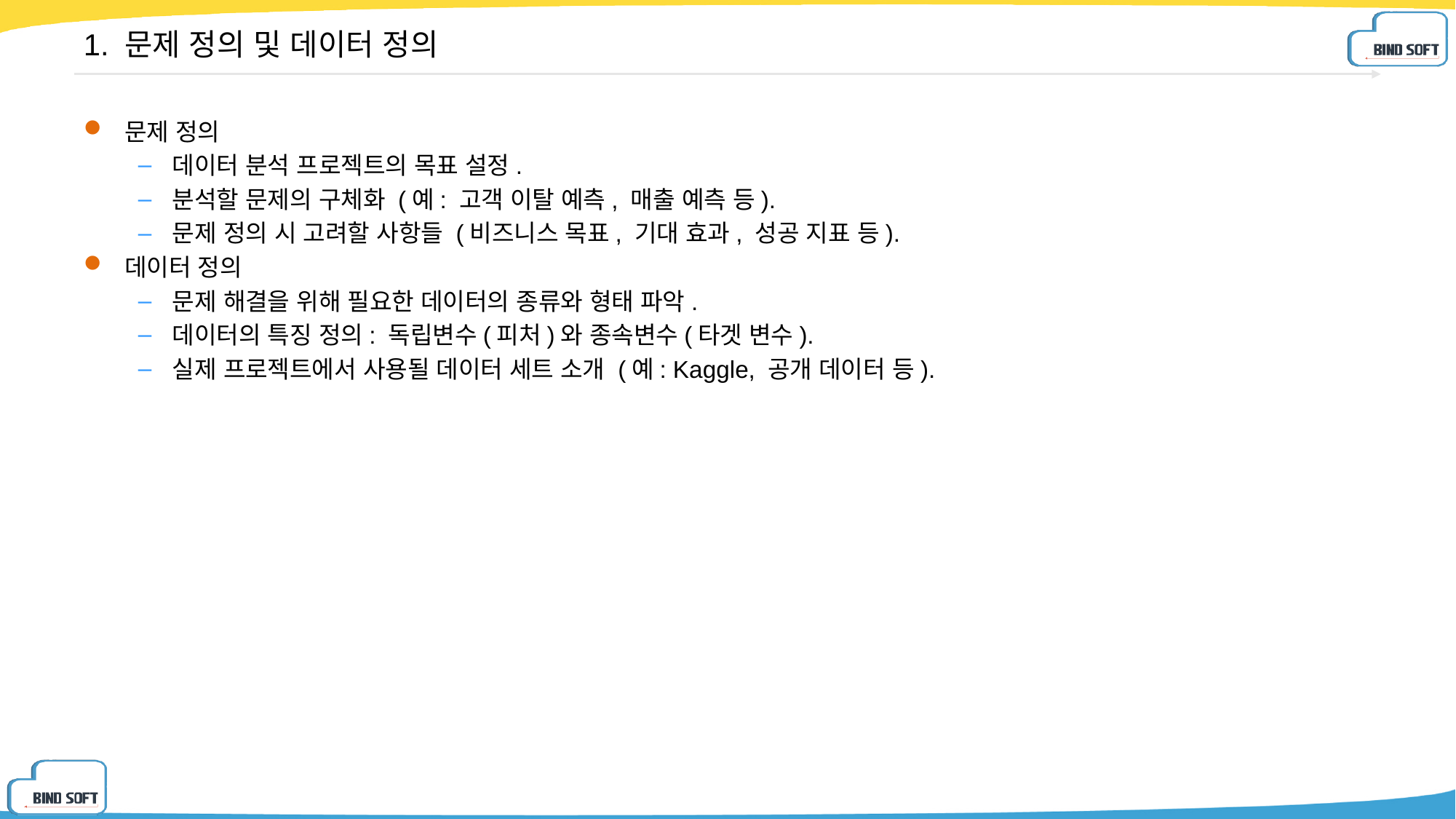

# 1. 문제 정의 및 데이터 정의
문제 정의
데이터 분석 프로젝트의 목표 설정.
분석할 문제의 구체화 (예: 고객 이탈 예측, 매출 예측 등).
문제 정의 시 고려할 사항들 (비즈니스 목표, 기대 효과, 성공 지표 등).
데이터 정의
문제 해결을 위해 필요한 데이터의 종류와 형태 파악.
데이터의 특징 정의: 독립변수(피처)와 종속변수(타겟 변수).
실제 프로젝트에서 사용될 데이터 세트 소개 (예: Kaggle, 공개 데이터 등).